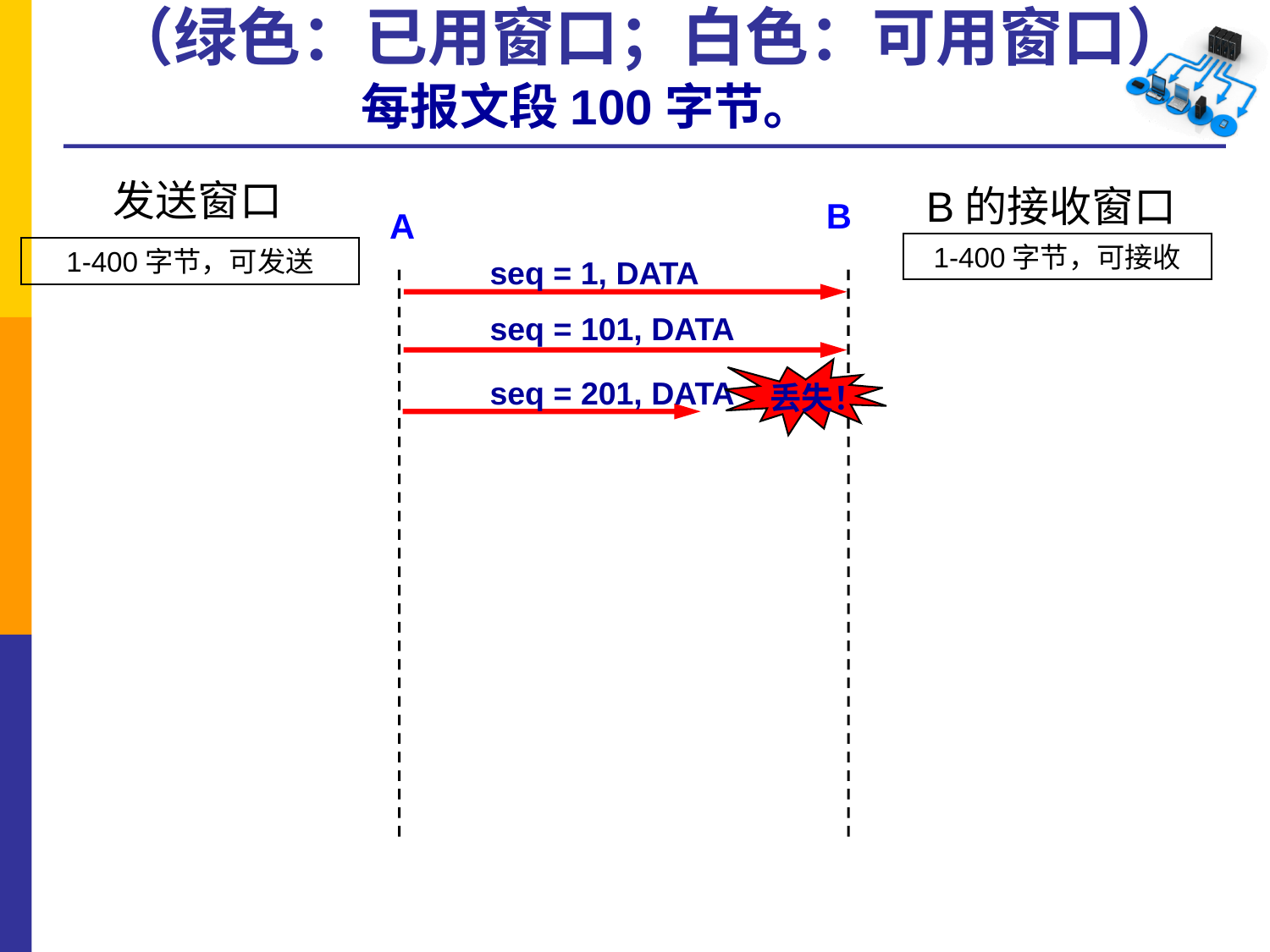

# （绿色：已用窗口；白色：可用窗口）
每报文段100字节。
发送窗口
B的接收窗口
B
A
1-400字节，可接收
1-400字节，可发送
seq = 1, DATA

seq = 101, DATA

seq = 201, DATA
丢失！